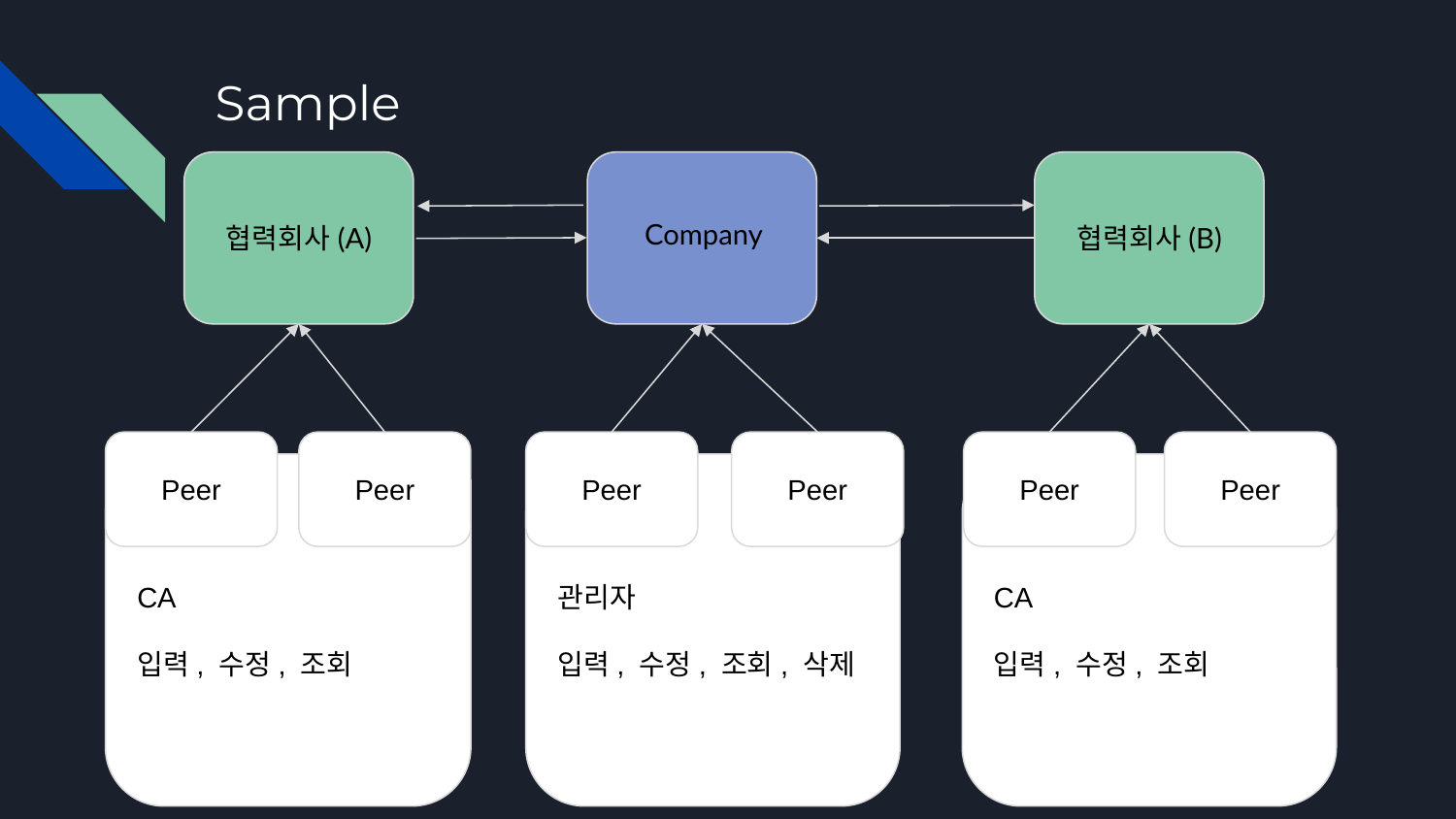

# Sample

협력회사(A)

Company

협력회사(B)
Peer
Peer
Peer
Peer
Peer
Peer
CA

입력, 수정, 조회
관리자

입력, 수정, 조회, 삭제
CA

입력, 수정, 조회